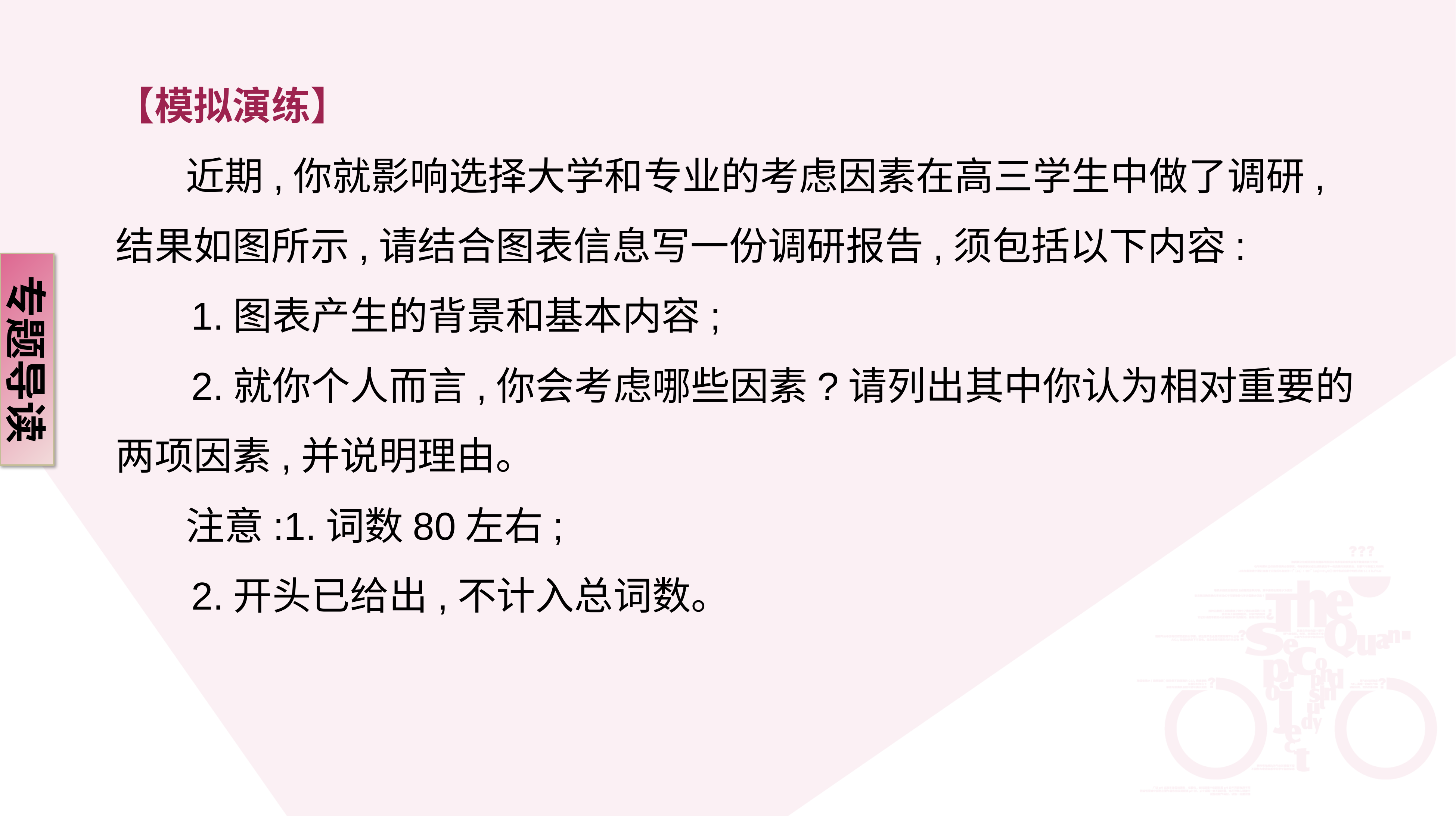

【模拟演练】
       近期,你就影响选择大学和专业的考虑因素在高三学生中做了调研,结果如图所示,请结合图表信息写一份调研报告,须包括以下内容:
       1.图表产生的背景和基本内容;
       2.就你个人而言,你会考虑哪些因素?请列出其中你认为相对重要的两项因素,并说明理由。
       注意:1.词数80左右;
       2.开头已给出,不计入总词数。
专题导读